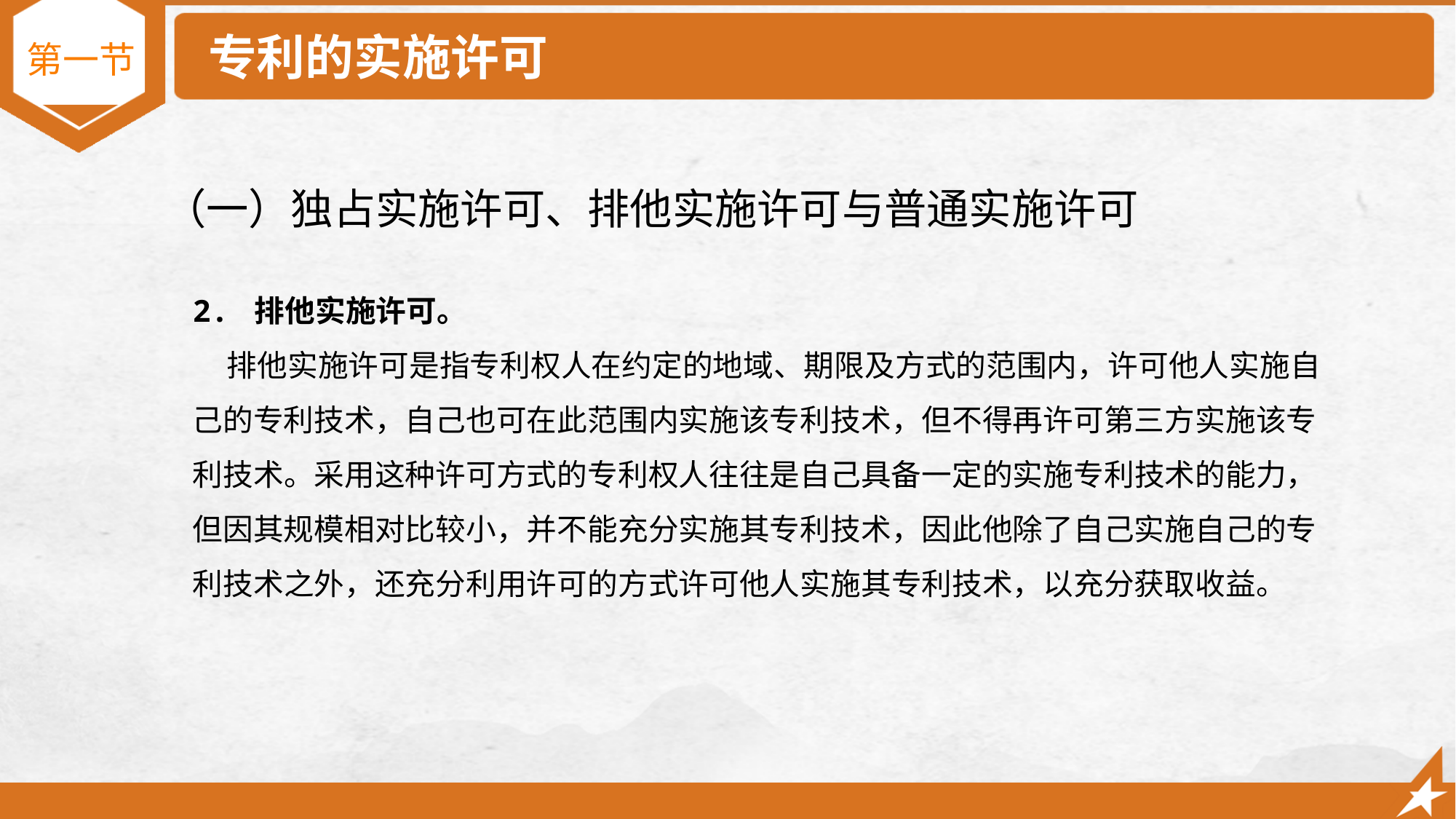

# 专利的实施许可
第一节
（一）独占实施许可、排他实施许可与普通实施许可
2. 排他实施许可。
    排他实施许可是指专利权人在约定的地域、期限及方式的范围内，许可他人实施自己的专利技术，自己也可在此范围内实施该专利技术，但不得再许可第三方实施该专利技术。采用这种许可方式的专利权人往往是自己具备一定的实施专利技术的能力，但因其规模相对比较小，并不能充分实施其专利技术，因此他除了自己实施自己的专利技术之外，还充分利用许可的方式许可他人实施其专利技术，以充分获取收益。